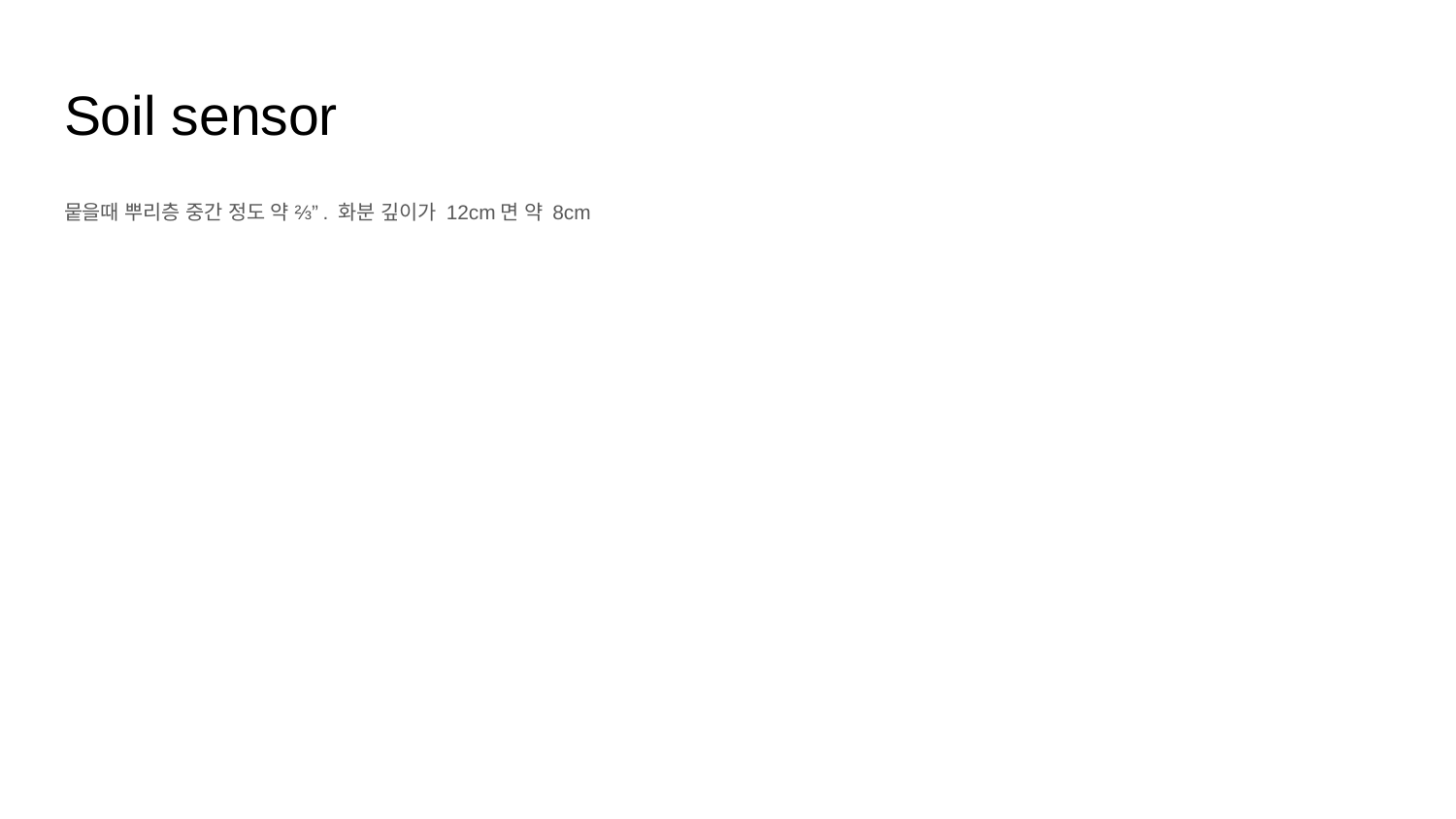

# Soil sensor
뭍을때 뿌리층 중간 정도 약 ⅔”. 화분 깊이가 12cm면 약 8cm